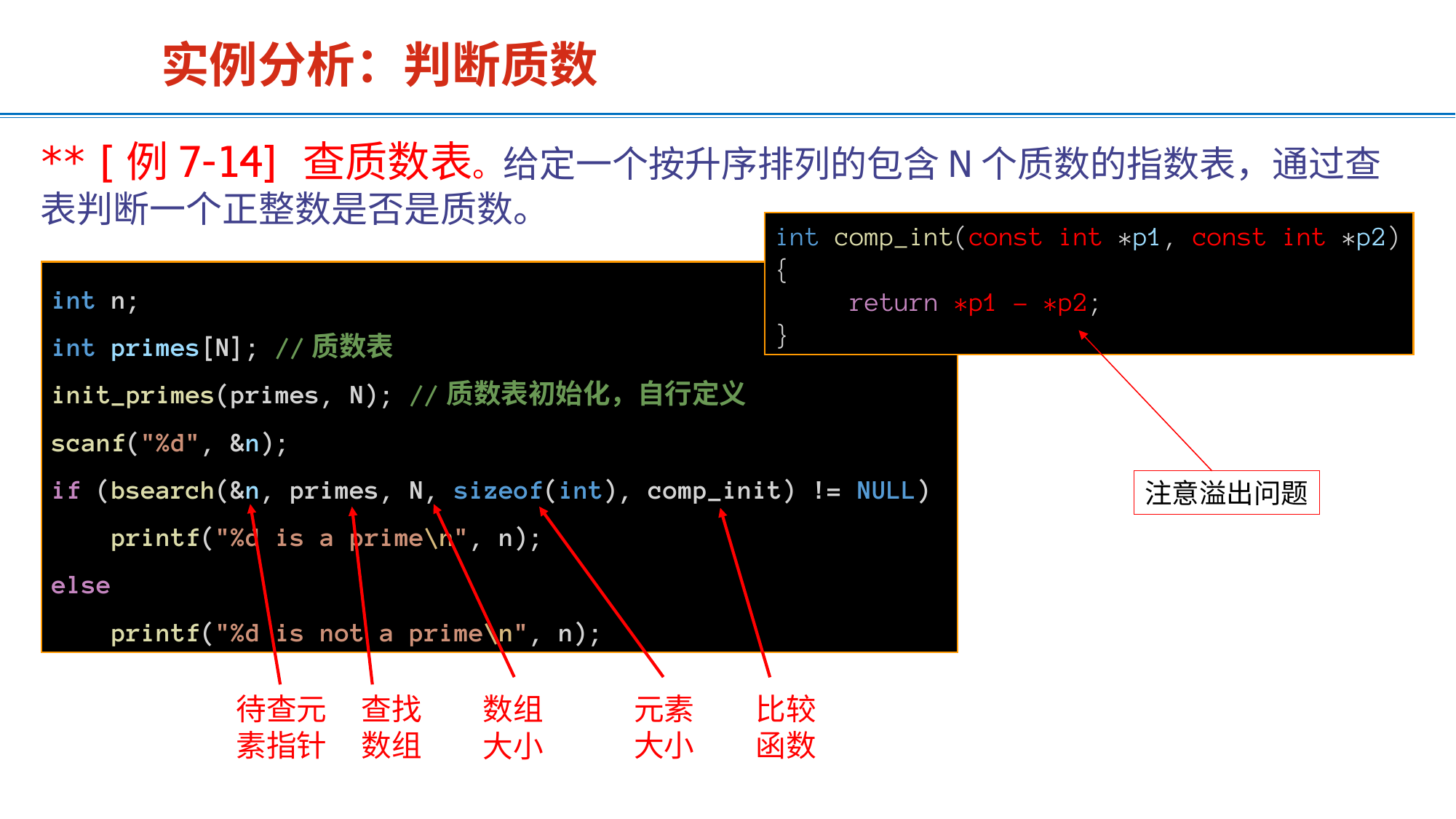

实例分析：判断质数
** [例7-14] 查质数表。给定一个按升序排列的包含N个质数的指数表，通过查表判断一个正整数是否是质数。
int comp_int(const int *p1, const int *p2)
{
     return *p1 - *p2;
}
int n;
int primes[N]; //质数表
init_primes(primes, N); //质数表初始化，自行定义
scanf("%d", &n);
if (bsearch(&n, primes, N, sizeof(int), comp_init) != NULL)
    printf("%d is a prime\n", n);
else
    printf("%d is not a prime\n", n);
注意溢出问题
待查元素指针
查找数组
元素大小
比较函数
数组大小